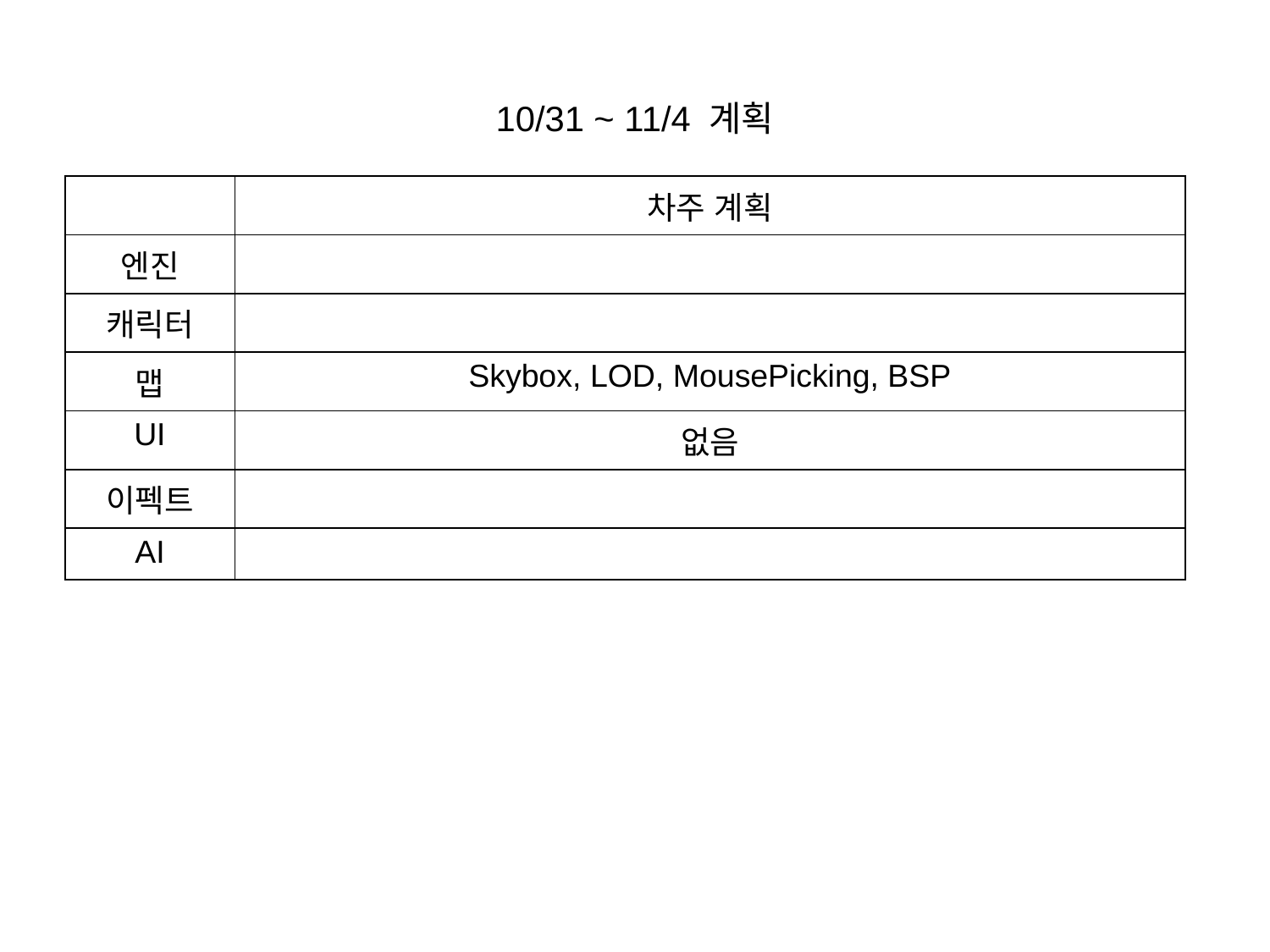

# 10/31 ~ 11/4 계획
|  | 차주 계획 |
| --- | --- |
| 엔진 |  |
| 캐릭터 |  |
| 맵 | Skybox, LOD, MousePicking, BSP |
| UI | 없음 |
| 이펙트 |  |
| AI |  |